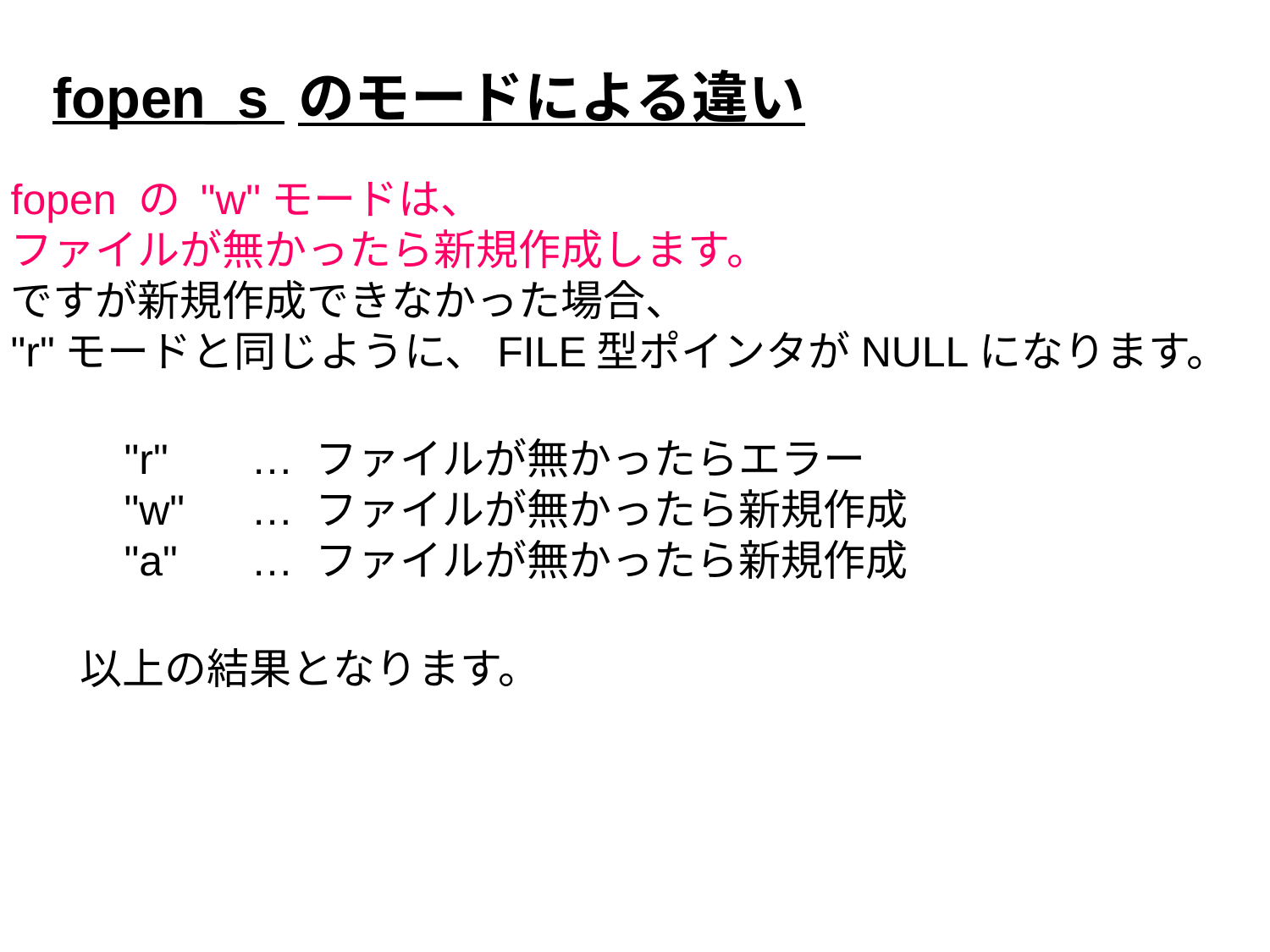

fopen_s のモードによる違い
fopen の "w"モードは、
ファイルが無かったら新規作成します。
ですが新規作成できなかった場合、
"r"モードと同じように、FILE型ポインタがNULLになります。
"r"	… ファイルが無かったらエラー
"w"	… ファイルが無かったら新規作成
"a"	… ファイルが無かったら新規作成
以上の結果となります。